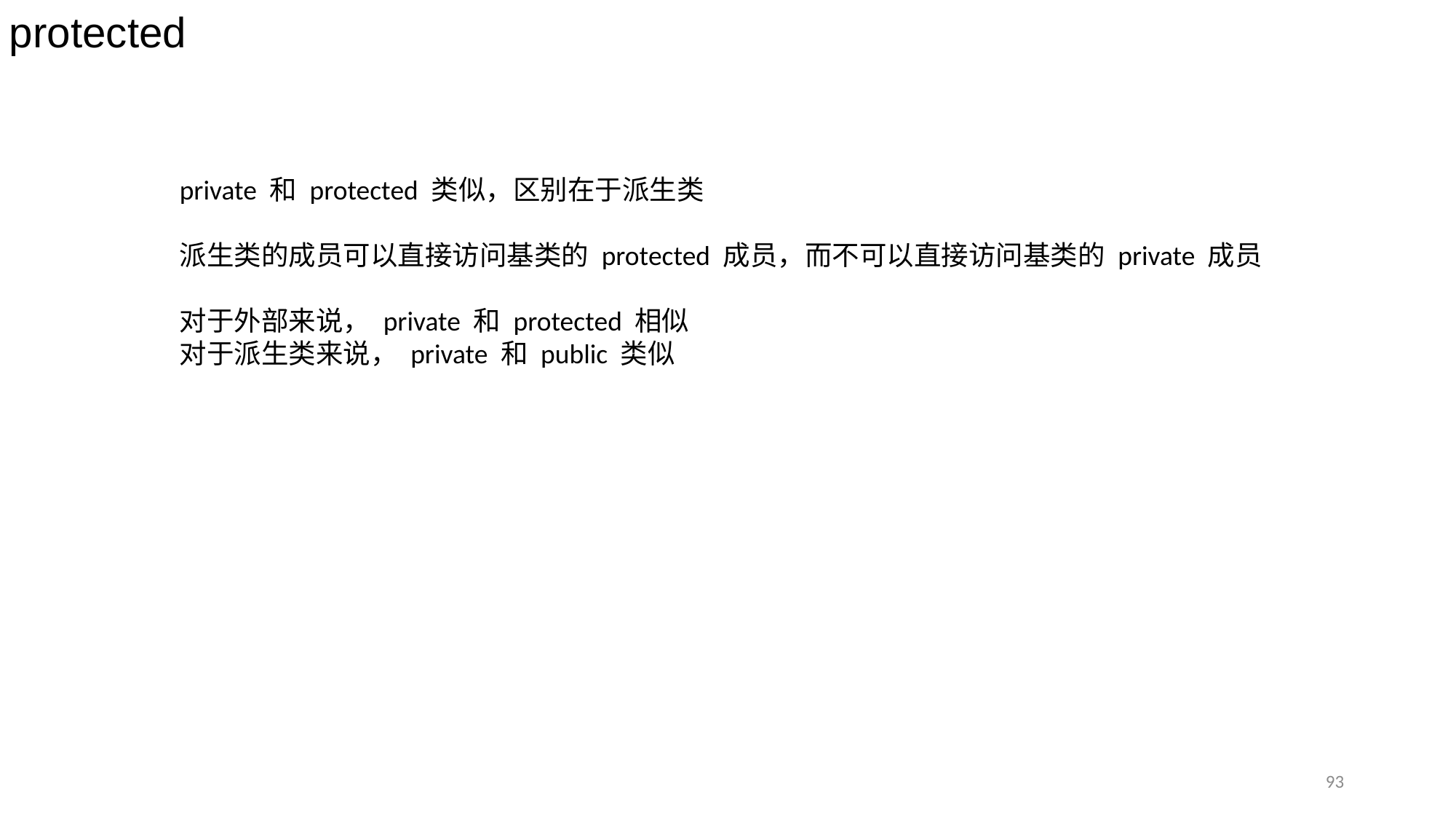

protected
private 和 protected 类似，区别在于派生类

派生类的成员可以直接访问基类的 protected 成员，而不可以直接访问基类的 private 成员

对于外部来说， private 和 protected 相似
对于派生类来说， private 和 public 类似
93